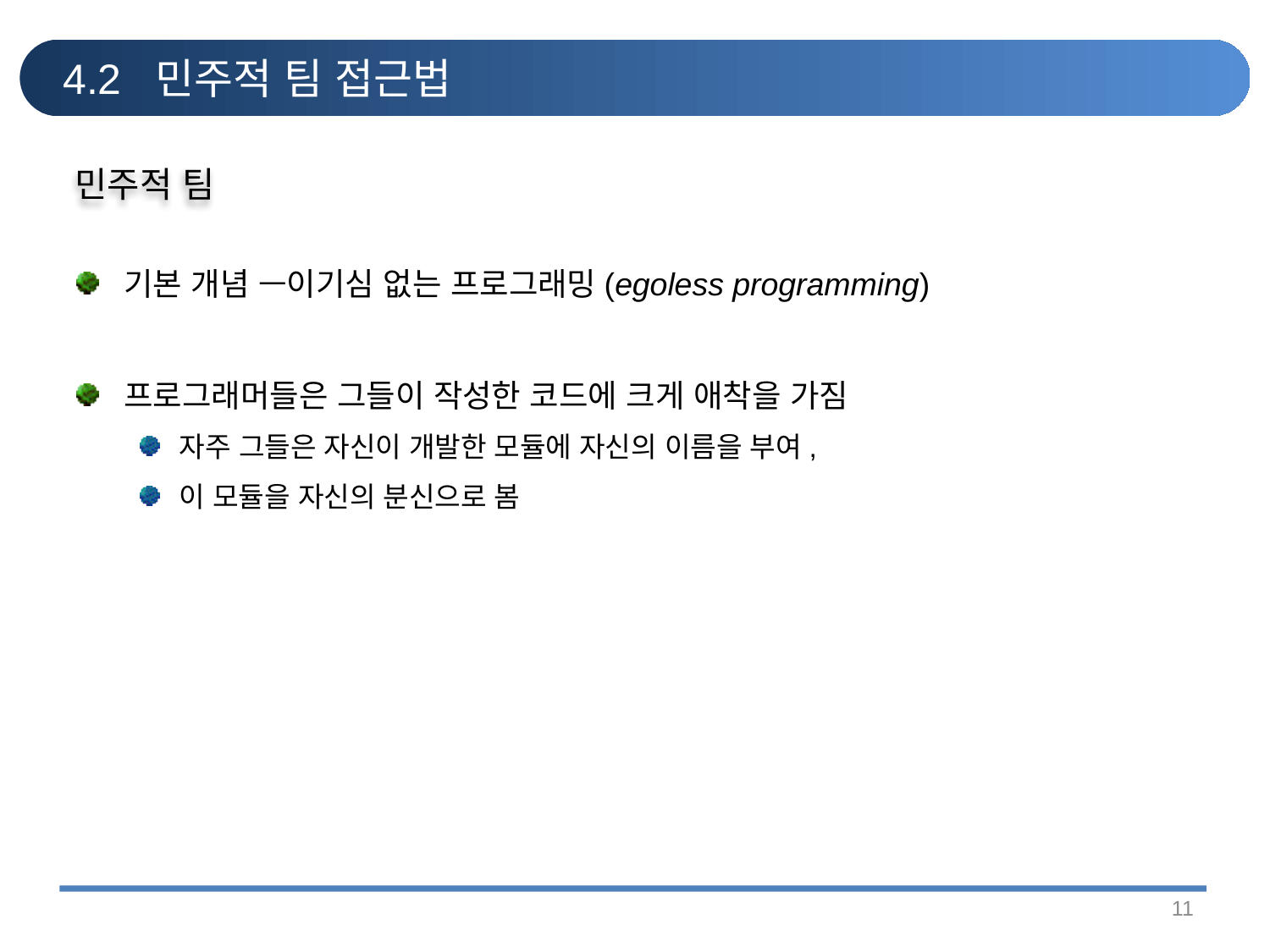

# 4.2  민주적 팀 접근법
민주적 팀
기본 개념 —이기심 없는 프로그래밍(egoless programming)

프로그래머들은 그들이 작성한 코드에 크게 애착을 가짐
자주 그들은 자신이 개발한 모듈에 자신의 이름을 부여,
이 모듈을 자신의 분신으로 봄
11